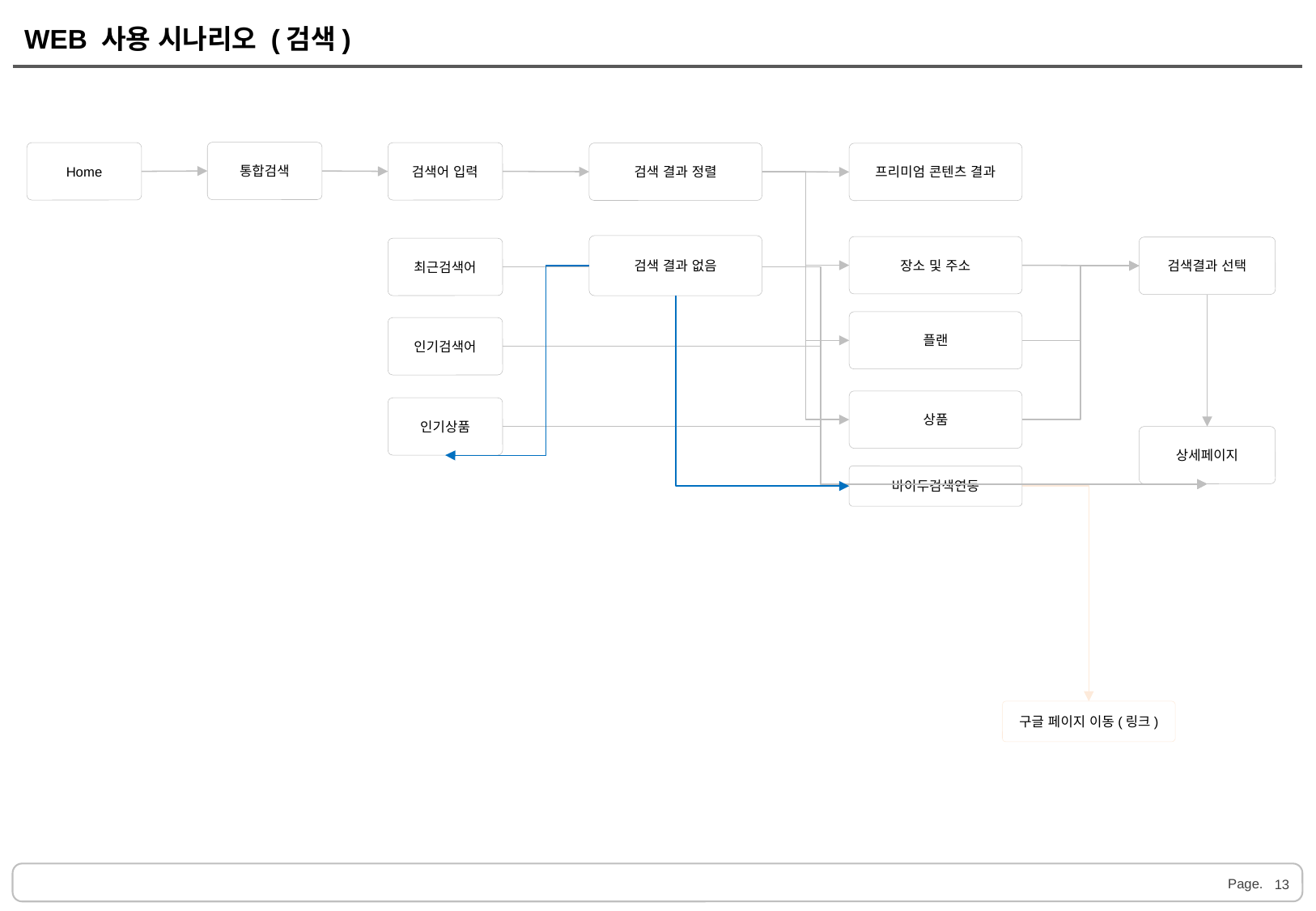

WEB 사용 시나리오 (검색)
통합검색
Home
검색어 입력
검색 결과 정렬
프리미엄 콘텐츠 결과
검색 결과 없음
장소 및 주소
검색결과 선택
최근검색어
플랜
인기검색어
상품
인기상품
상세페이지
바이두검색연동
구글 페이지 이동(링크)
13